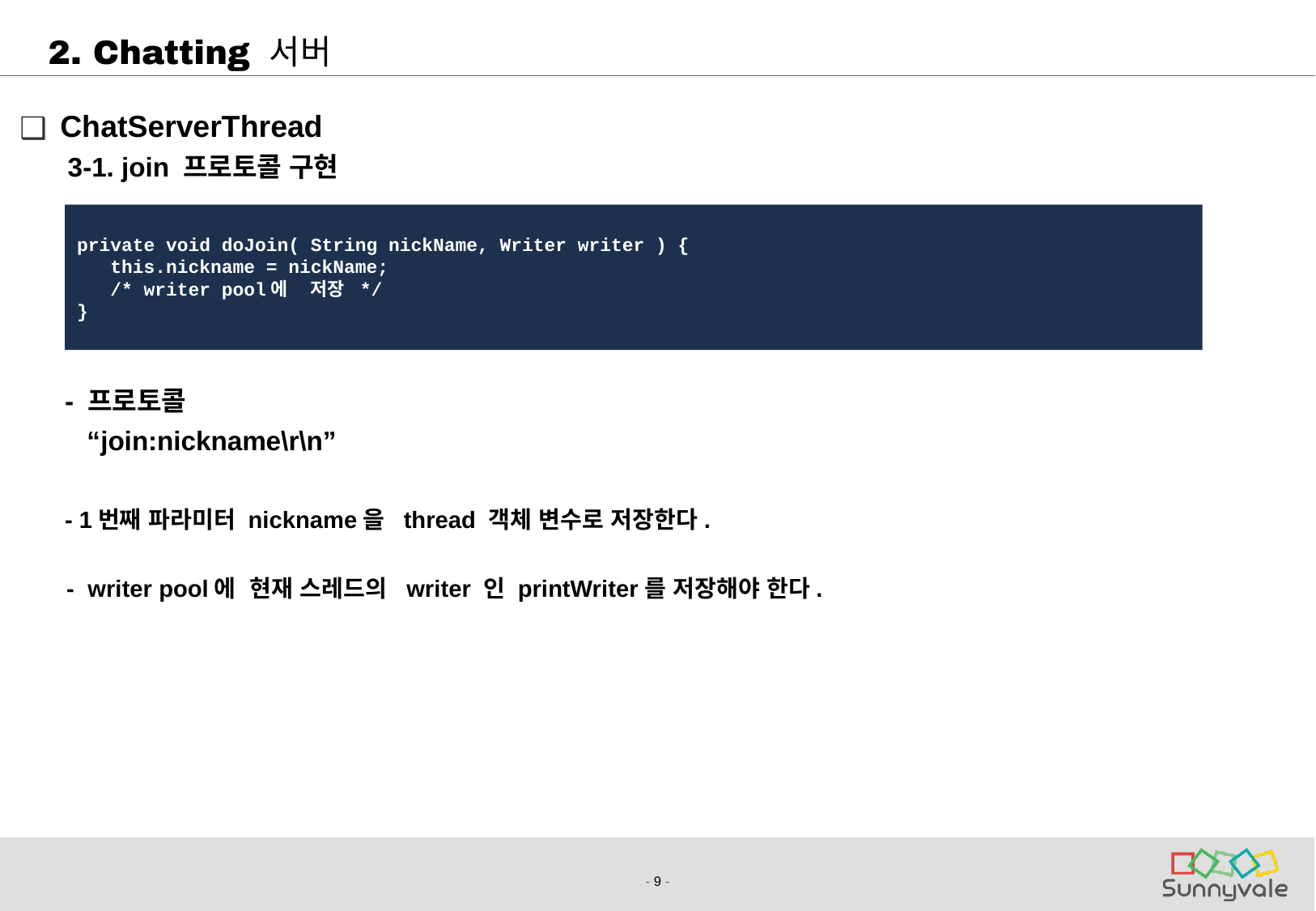

# 2. Chatting 서버
ChatServerThread
	 3-1. join 프로토콜 구현

      - 프로토콜
         “join:nickname\r\n”

      - 1번째 파라미터 nickname을  thread 객체 변수로 저장한다.

       -  writer pool에  현재 스레드의  writer 인 printWriter를 저장해야 한다.

private void doJoin( String nickName, Writer writer ) {
   this.nickname = nickName;
   /* writer pool에  저장 */
}